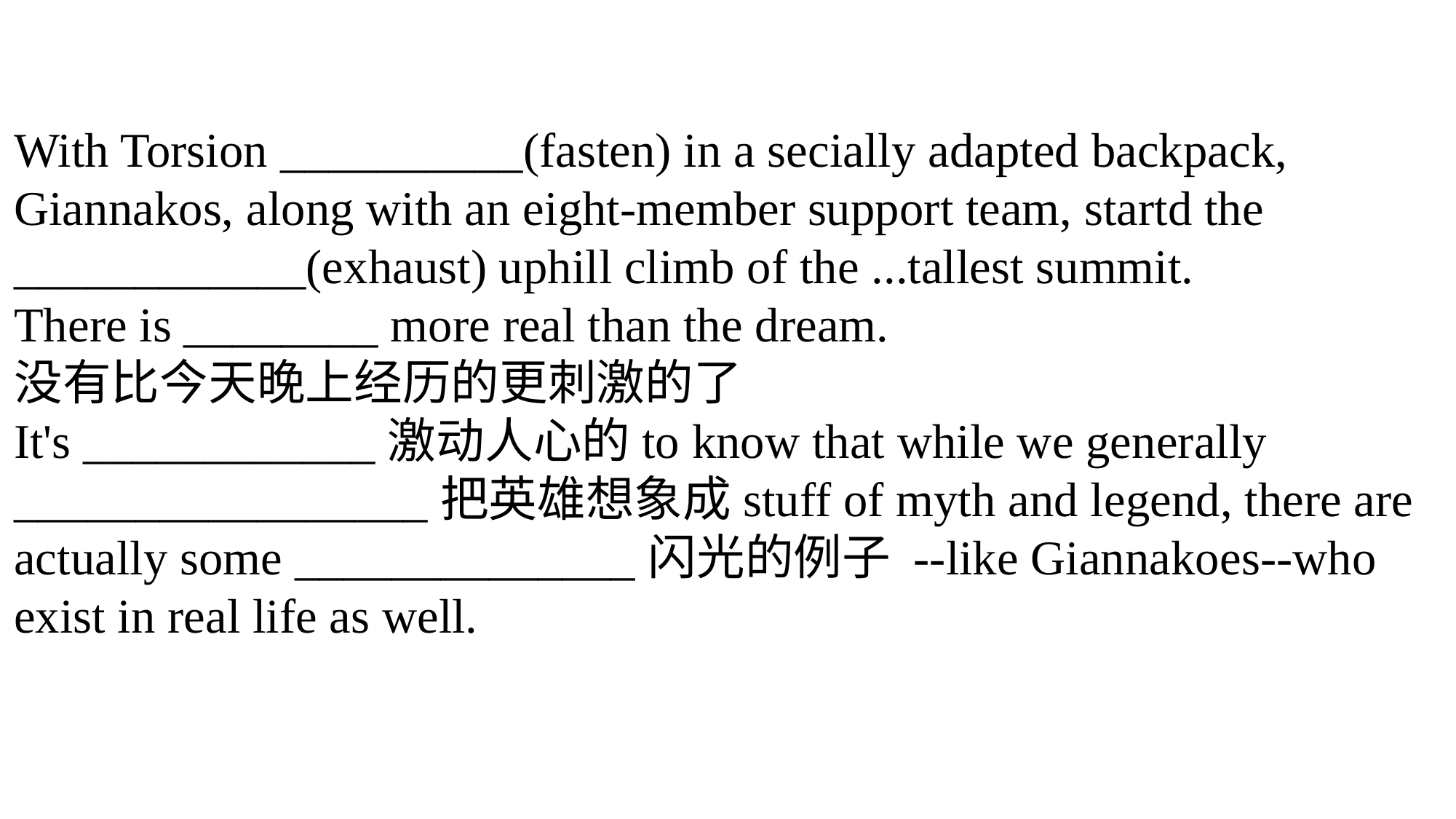

With Torsion __________(fasten) in a secially adapted backpack, Giannakos, along with an eight-member support team, startd the ____________(exhaust) uphill climb of the ...tallest summit.
There is ________ more real than the dream.
没有比今天晚上经历的更刺激的了
It's ____________激动人心的to know that while we generally _________________把英雄想象成stuff of myth and legend, there are actually some ______________闪光的例子 --like Giannakoes--who exist in real life as well.